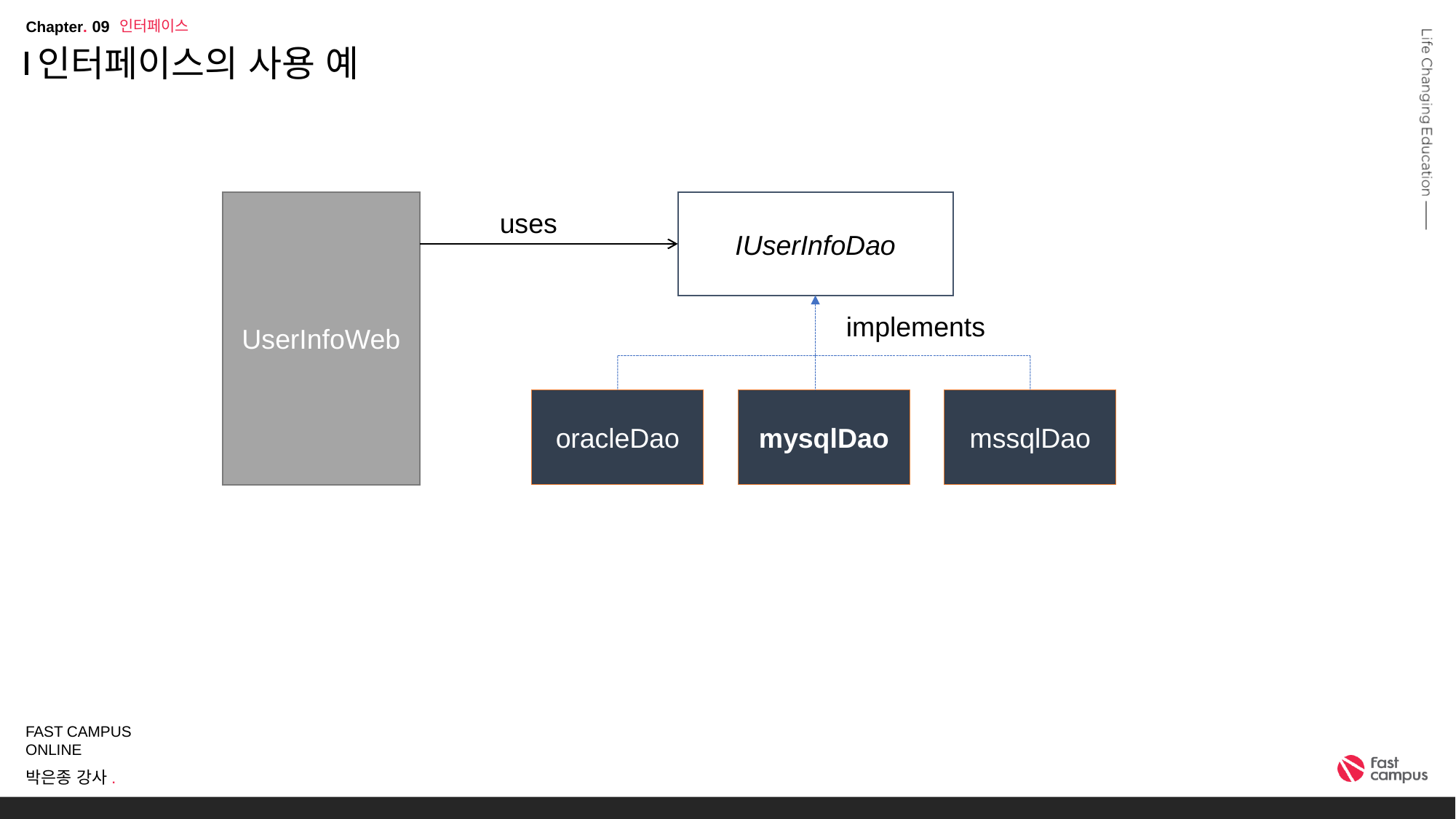

인터페이스
09
# 인터페이스의 사용 예
UserInfoWeb
IUserInfoDao
uses
implements
oracleDao
mysqlDao
mssqlDao